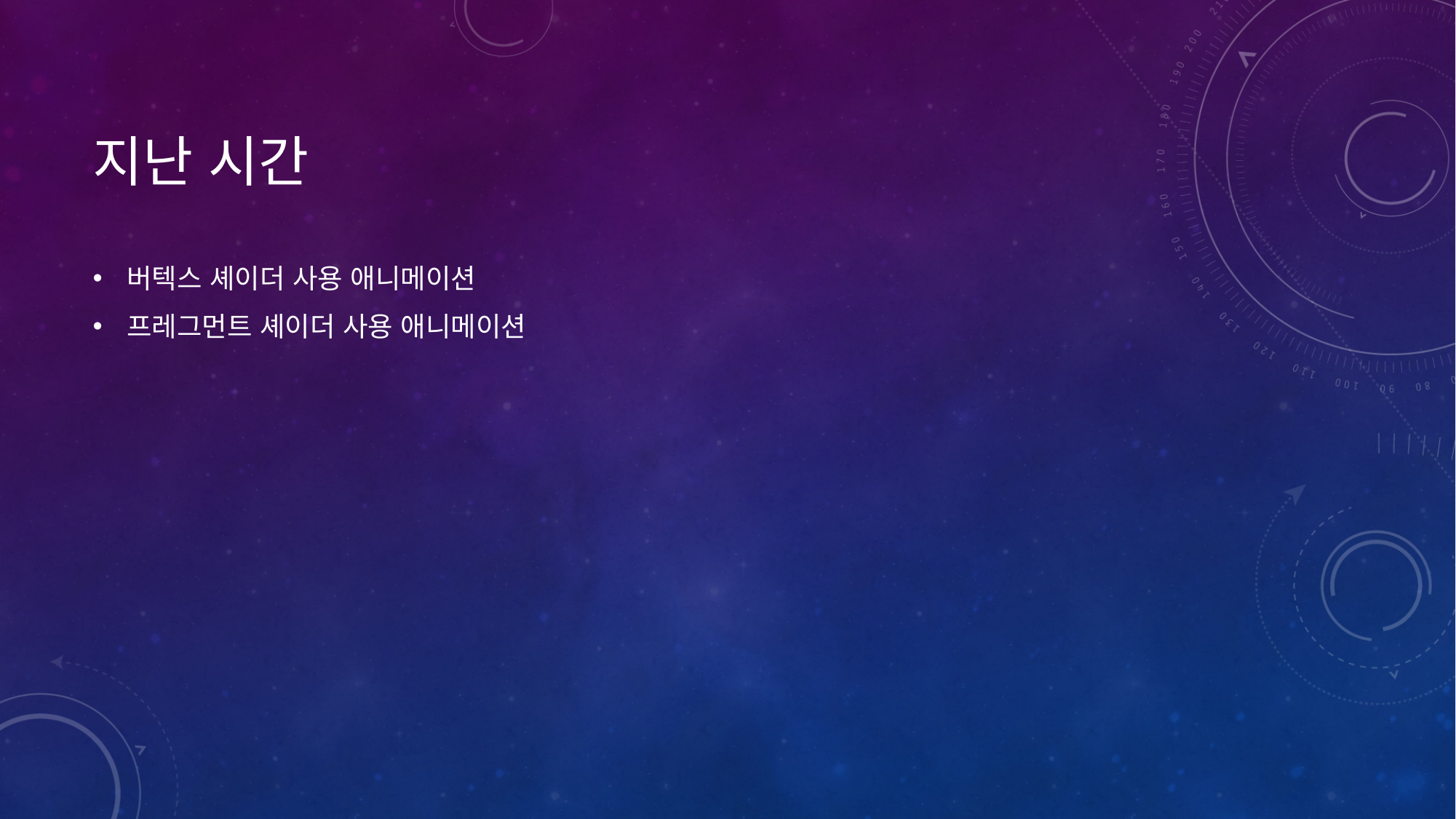

# 지난 시간
버텍스 셰이더 사용 애니메이션
프레그먼트 셰이더 사용 애니메이션